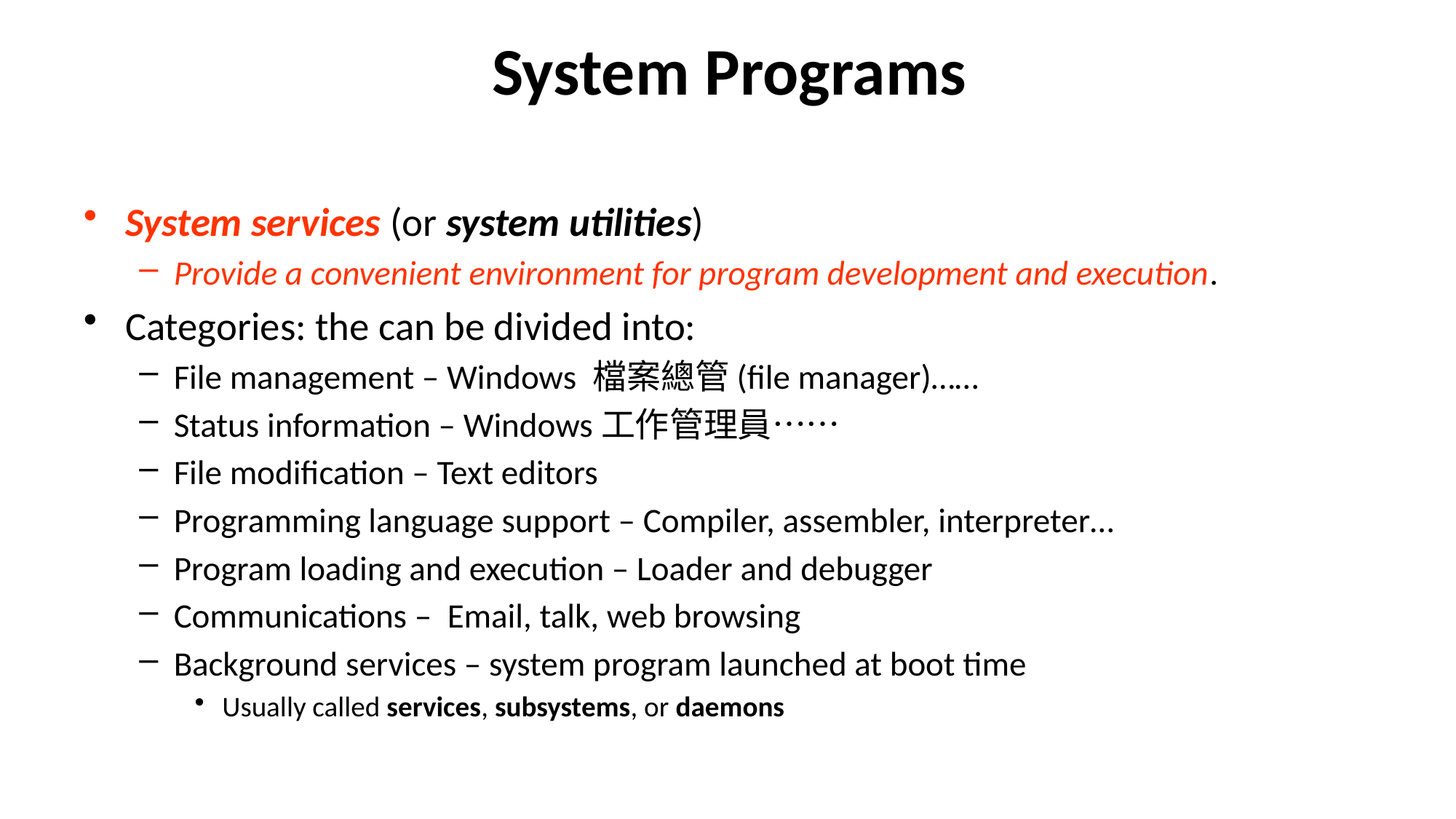

# System Programs
System services (or system utilities)
Provide a convenient environment for program development and execution.
Categories: the can be divided into:
File management – Windows 檔案總管(file manager)……
Status information – Windows工作管理員……
File modification – Text editors
Programming language support – Compiler, assembler, interpreter…
Program loading and execution – Loader and debugger
Communications –  Email, talk, web browsing
Background services – system program launched at boot time
Usually called services, subsystems, or daemons